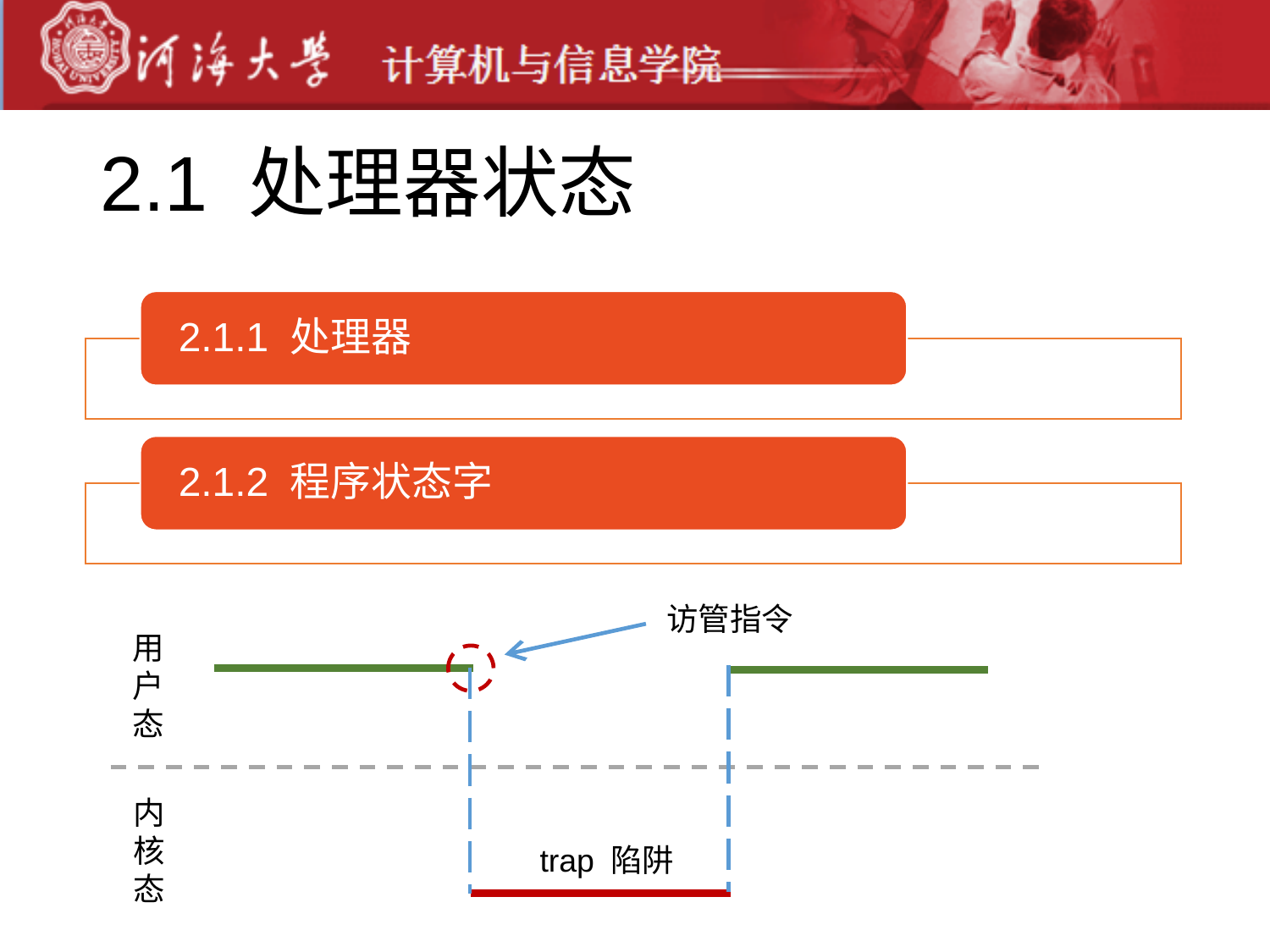

# 2.1 处理器状态
2.1.1 处理器
2.1.2 程序状态字
访管指令
用户态

内核态
trap 陷阱